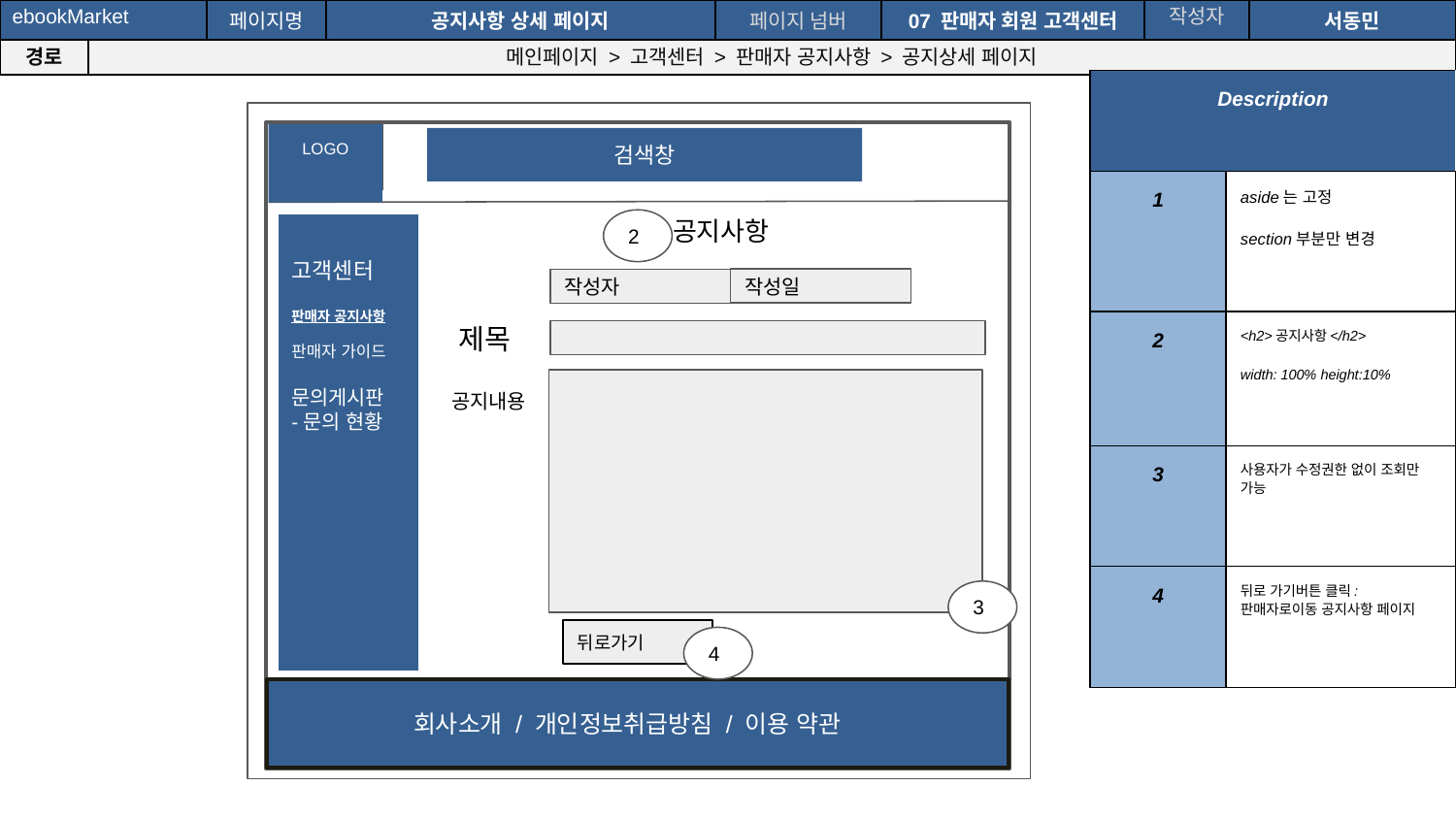

| ebookMarket |  | 페이지명 | 공지사항 상세 페이지 | 페이지 넘버 | 07 판매자 회원 고객센터 | 작성자 | 서동민 |
| --- | --- | --- | --- | --- | --- | --- | --- |
| 경로 | 메인페이지 > 고객센터 > 판매자 공지사항 > 공지상세 페이지 |  |  |  |  |  |  |
| Description |  |
| --- | --- |
| 1 | aside는 고정 section부분만 변경 |
| 2 | <h2>공지사항</h2> width: 100% height:10% |
| 3 | 사용자가 수정권한 없이 조회만 가능 |
| 4 | 뒤로 가기버튼 클릭: 판매자로이동 공지사항 페이지 |

LOGO
검색창

공지사항
2

고객센터

판매자 공지사항

판매자 가이드

문의게시판
-문의 현황

작성일
작성자
제목

공지내용
3
뒤로가기
4
회사소개 / 개인정보취급방침 / 이용 약관